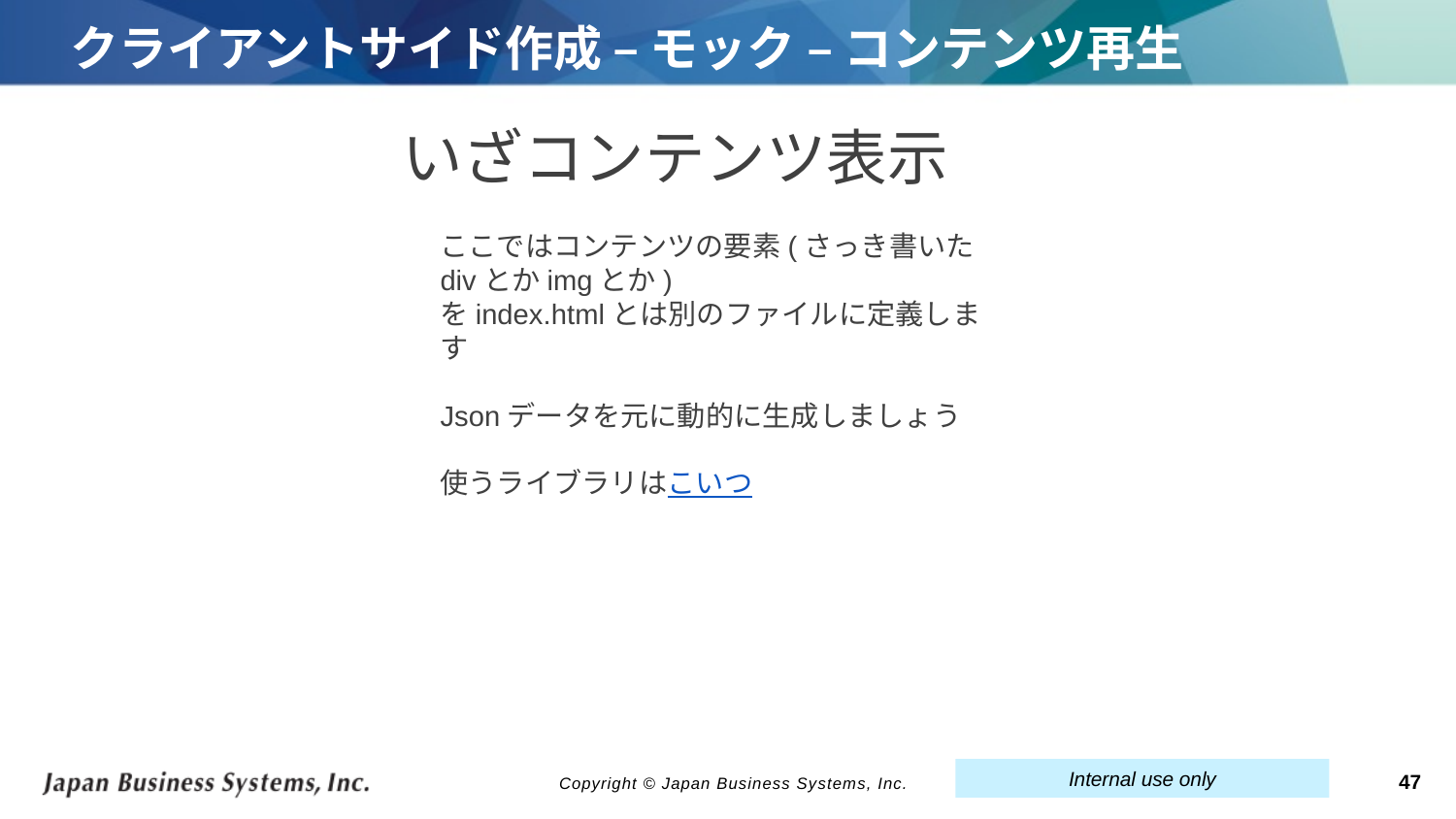

# クライアントサイド作成 – モック – コンテンツ再生
いざコンテンツ表示
ここではコンテンツの要素(さっき書いたdivとかimgとか)
をindex.htmlとは別のファイルに定義します
Jsonデータを元に動的に生成しましょう
使うライブラリはこいつ